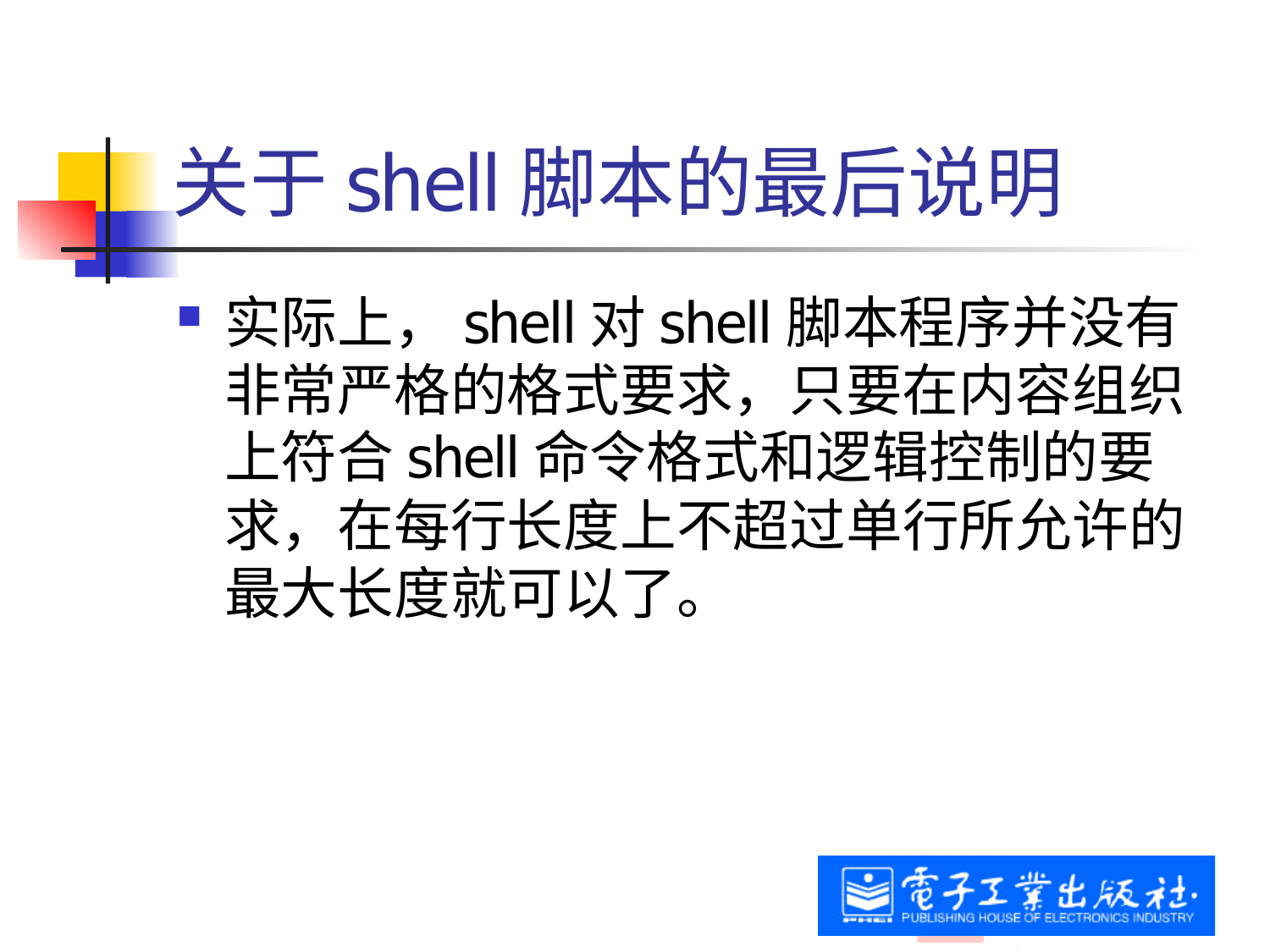

# 关于shell脚本的最后说明
实际上，shell对shell脚本程序并没有非常严格的格式要求，只要在内容组织上符合shell命令格式和逻辑控制的要求，在每行长度上不超过单行所允许的最大长度就可以了。